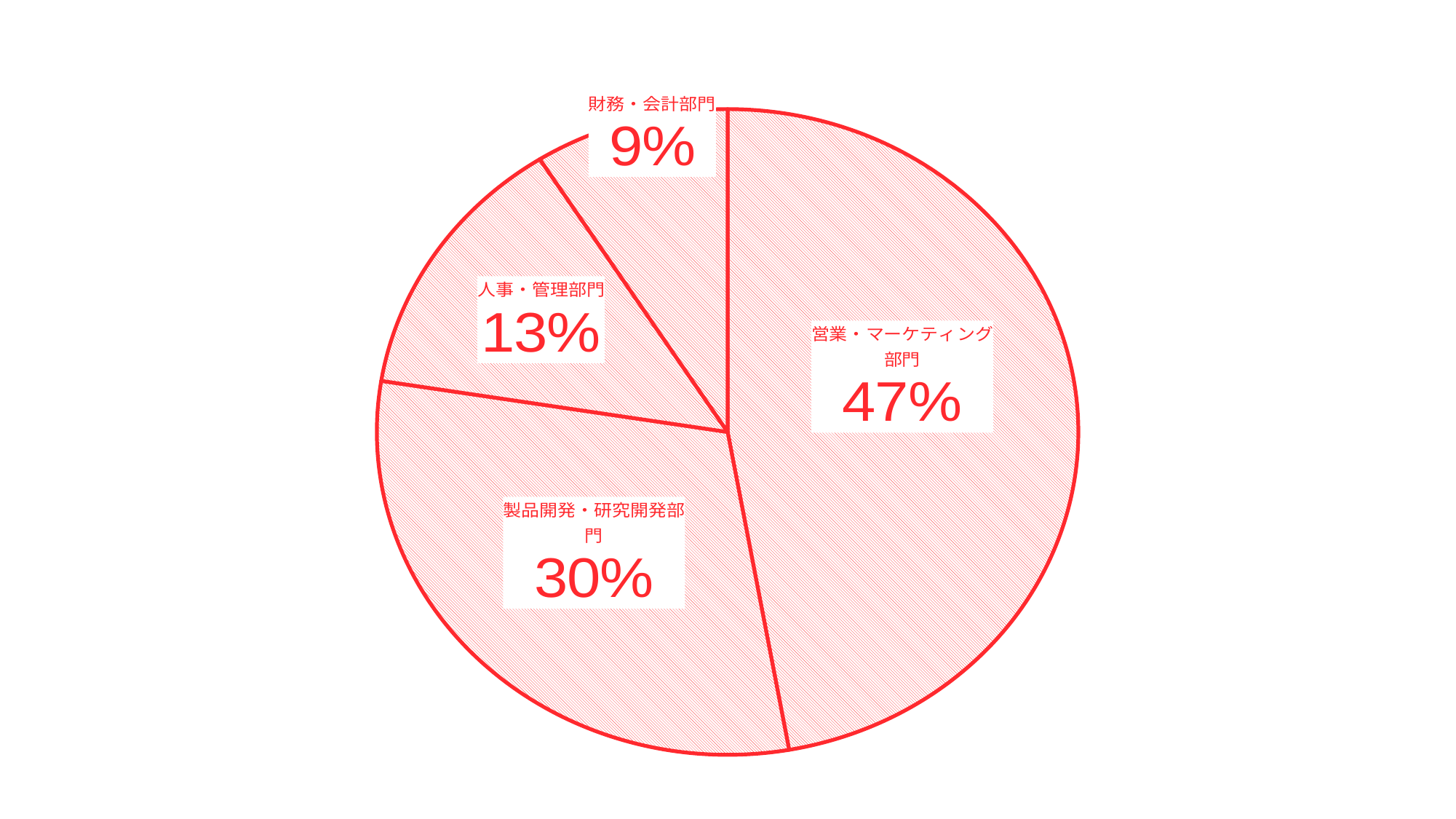

### Chart

| Category | 列1 |
|---|---|
| 営業・マーケティング部門 | 42.0 |
| 製品開発・研究開発部門 | 27.0 |
| 人事・管理部門 | 12.0 |
| 財務・会計部門 | 8.0 |